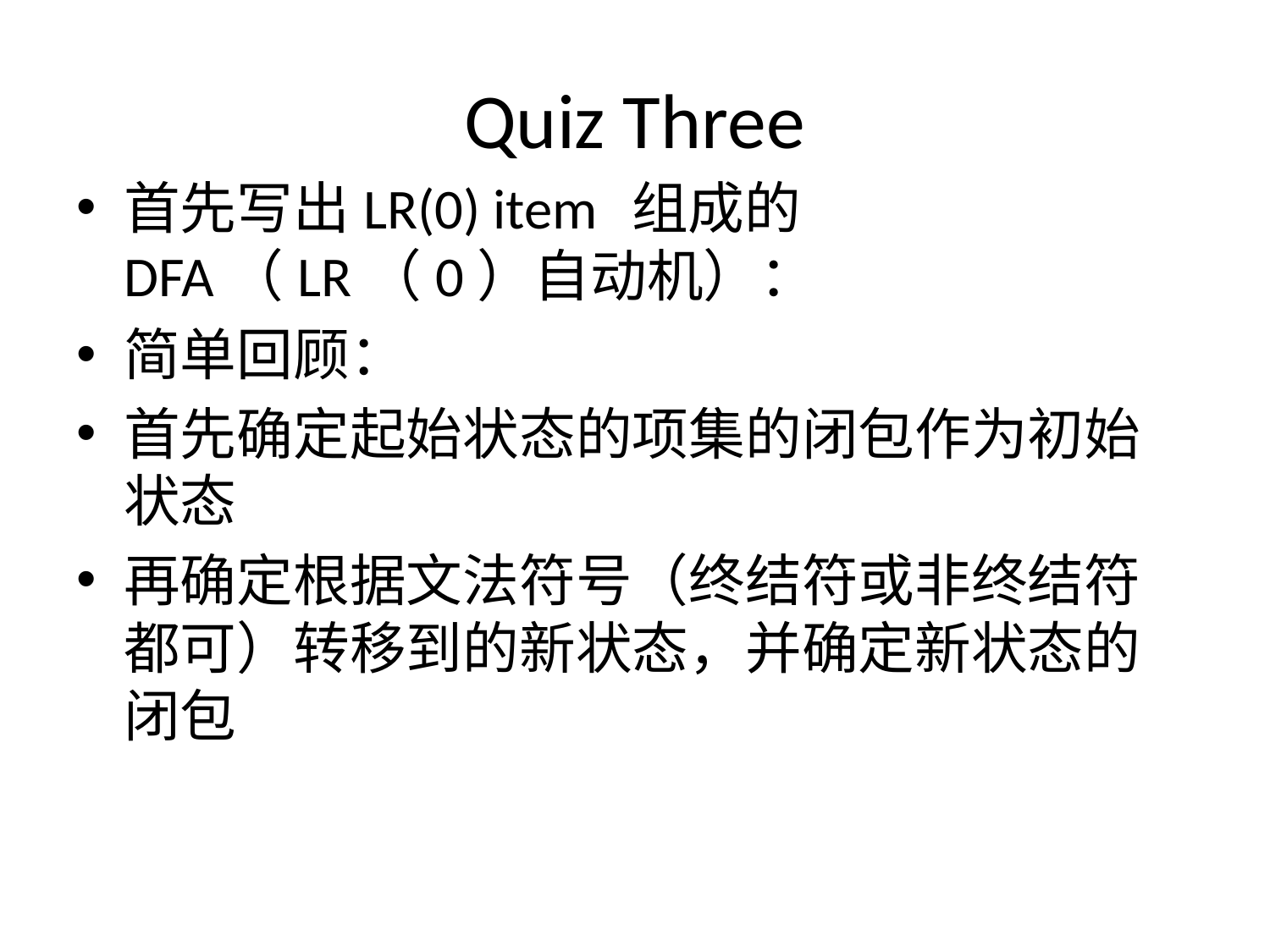

# Quiz Three
首先写出LR(0) item	组成的DFA（LR（0）自动机）：
简单回顾：
首先确定起始状态的项集的闭包作为初始状态
再确定根据文法符号（终结符或非终结符都可）转移到的新状态，并确定新状态的闭包